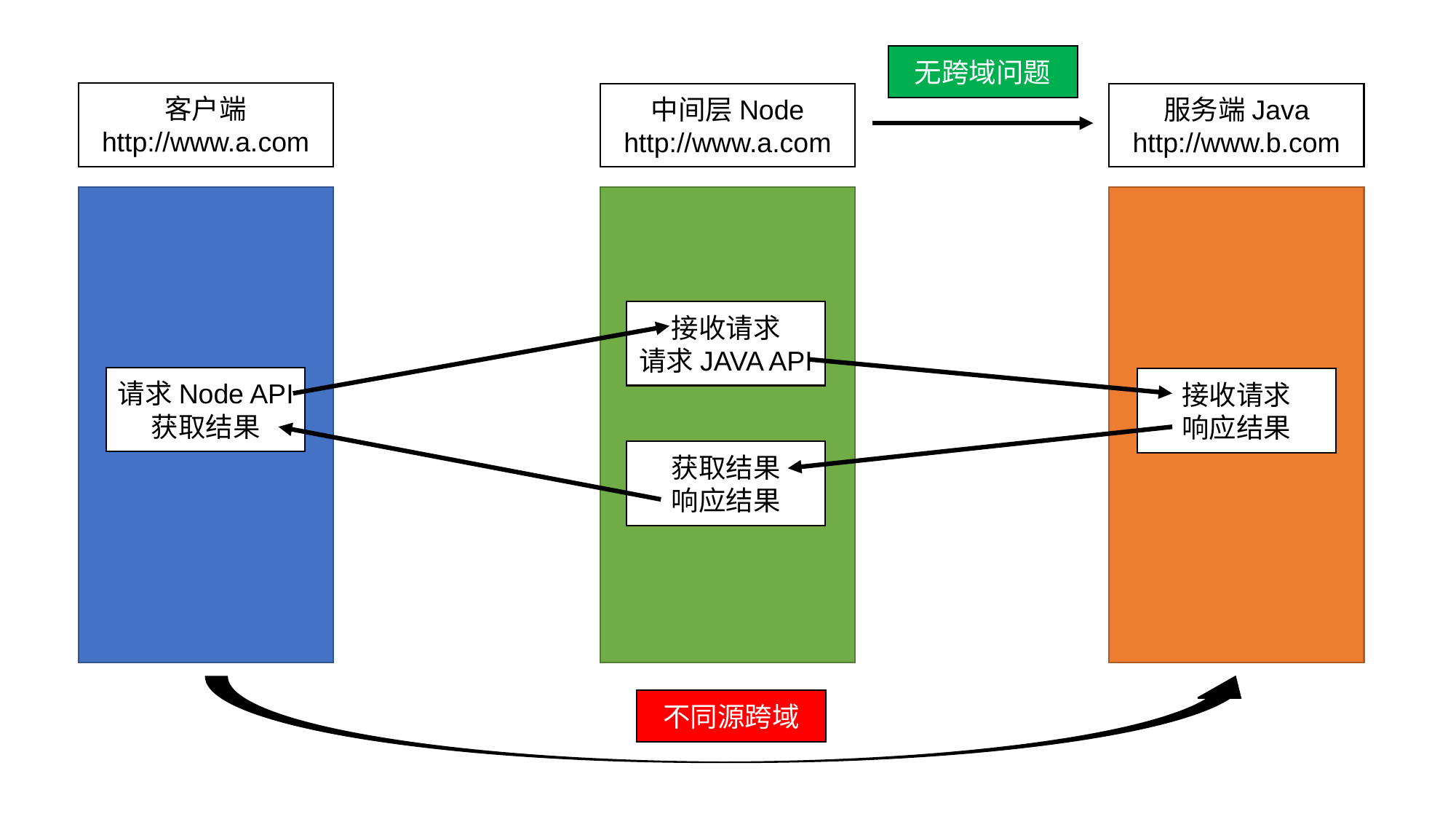

无跨域问题
客户端
http://www.a.com
服务端Java
http://www.b.com
中间层Node
http://www.a.com

接收请求
请求JAVA API
请求Node API
获取结果
接收请求
响应结果
获取结果
响应结果

不同源跨域